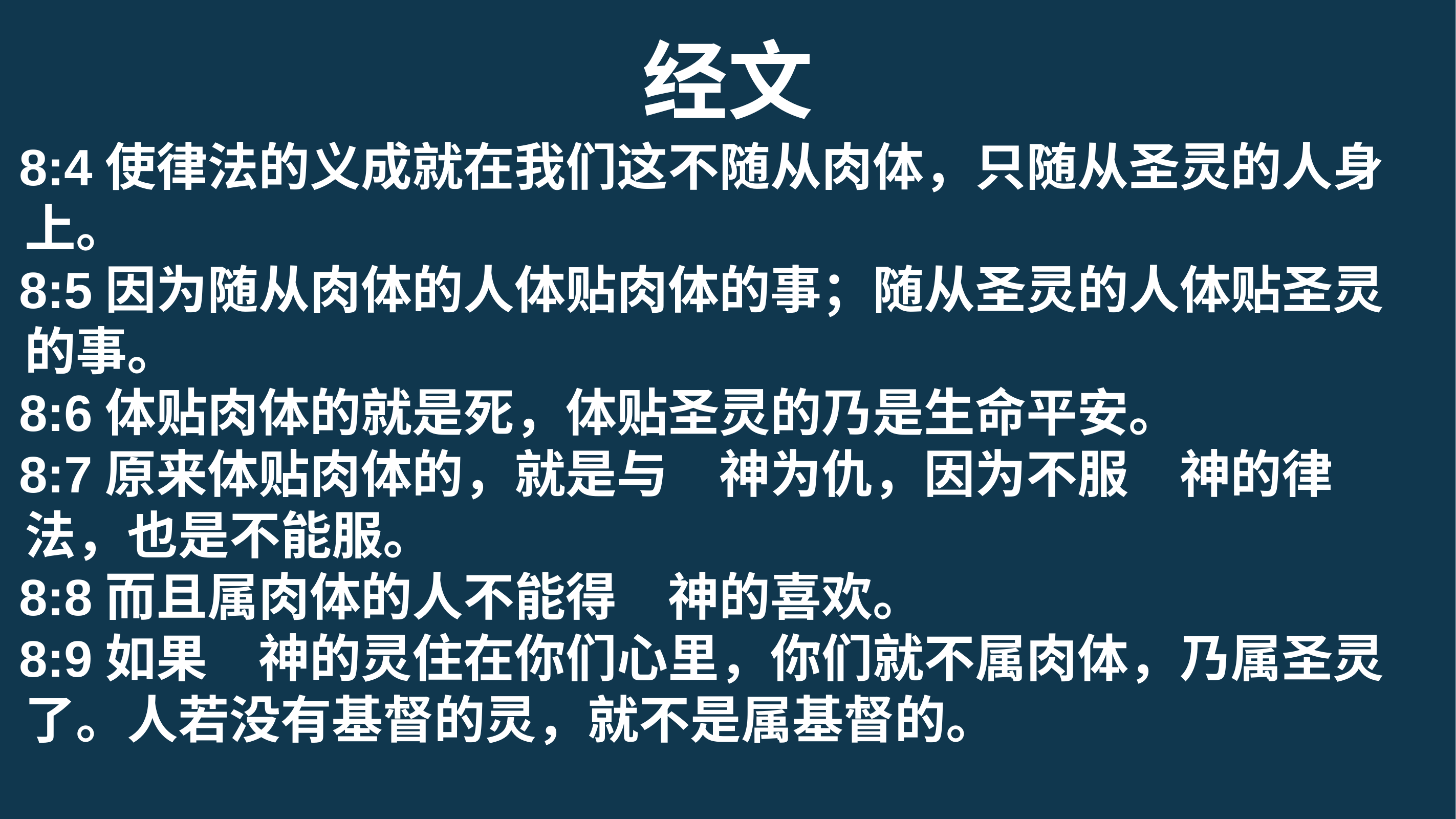

经文
8:4使律法的义成就在我们这不随从肉体，只随从圣灵的人身上。
8:5因为随从肉体的人体贴肉体的事；随从圣灵的人体贴圣灵的事。
8:6体贴肉体的就是死，体贴圣灵的乃是生命平安。
8:7原来体贴肉体的，就是与　神为仇，因为不服　神的律法，也是不能服。
8:8而且属肉体的人不能得　神的喜欢。
8:9如果　神的灵住在你们心里，你们就不属肉体，乃属圣灵了。人若没有基督的灵，就不是属基督的。